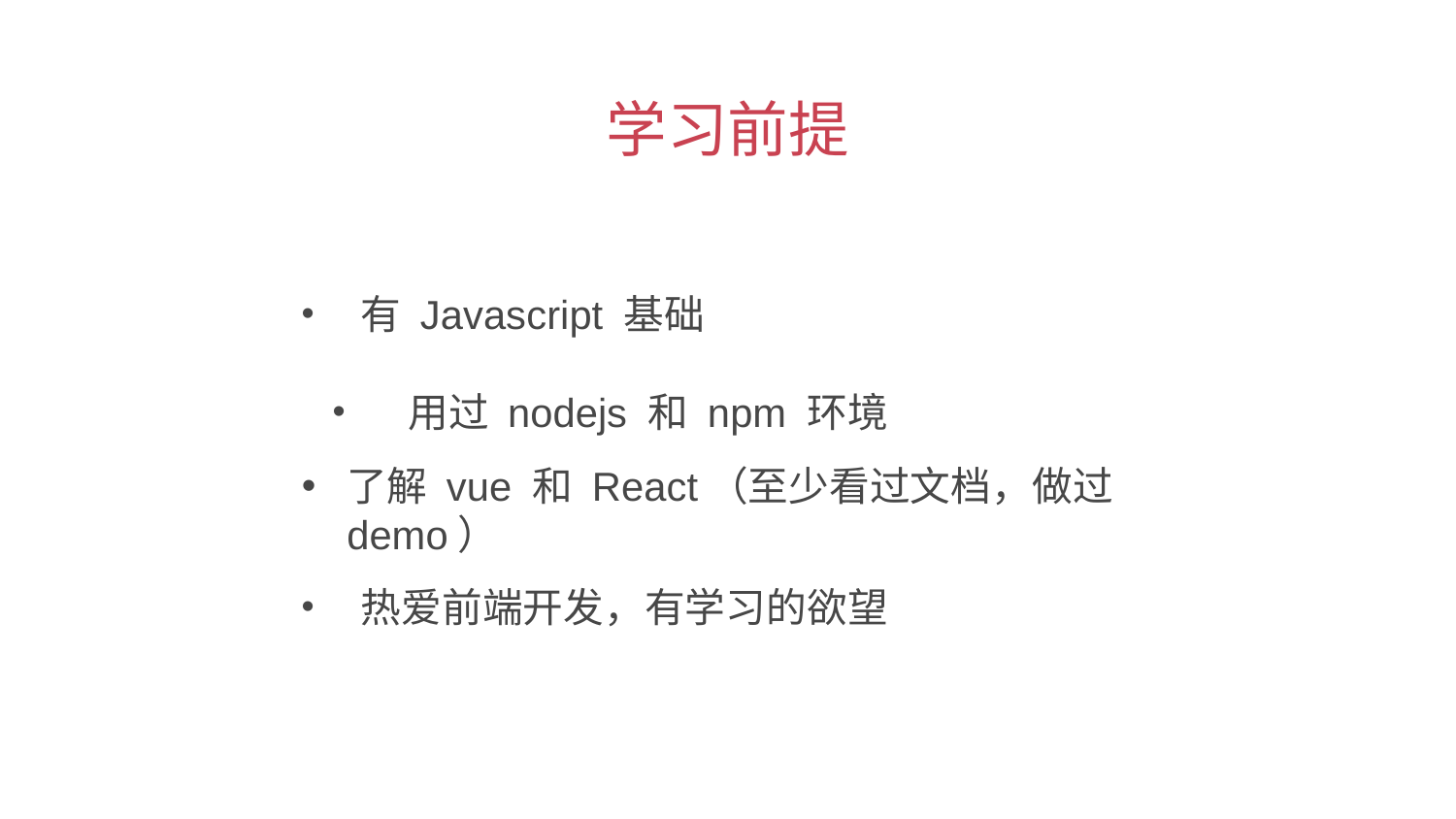

学习前提
 有 Javascript 基础
   用过 nodejs 和 npm 环境
了解 vue 和 React（至少看过文档，做过 demo）
 热爱前端开发，有学习的欲望